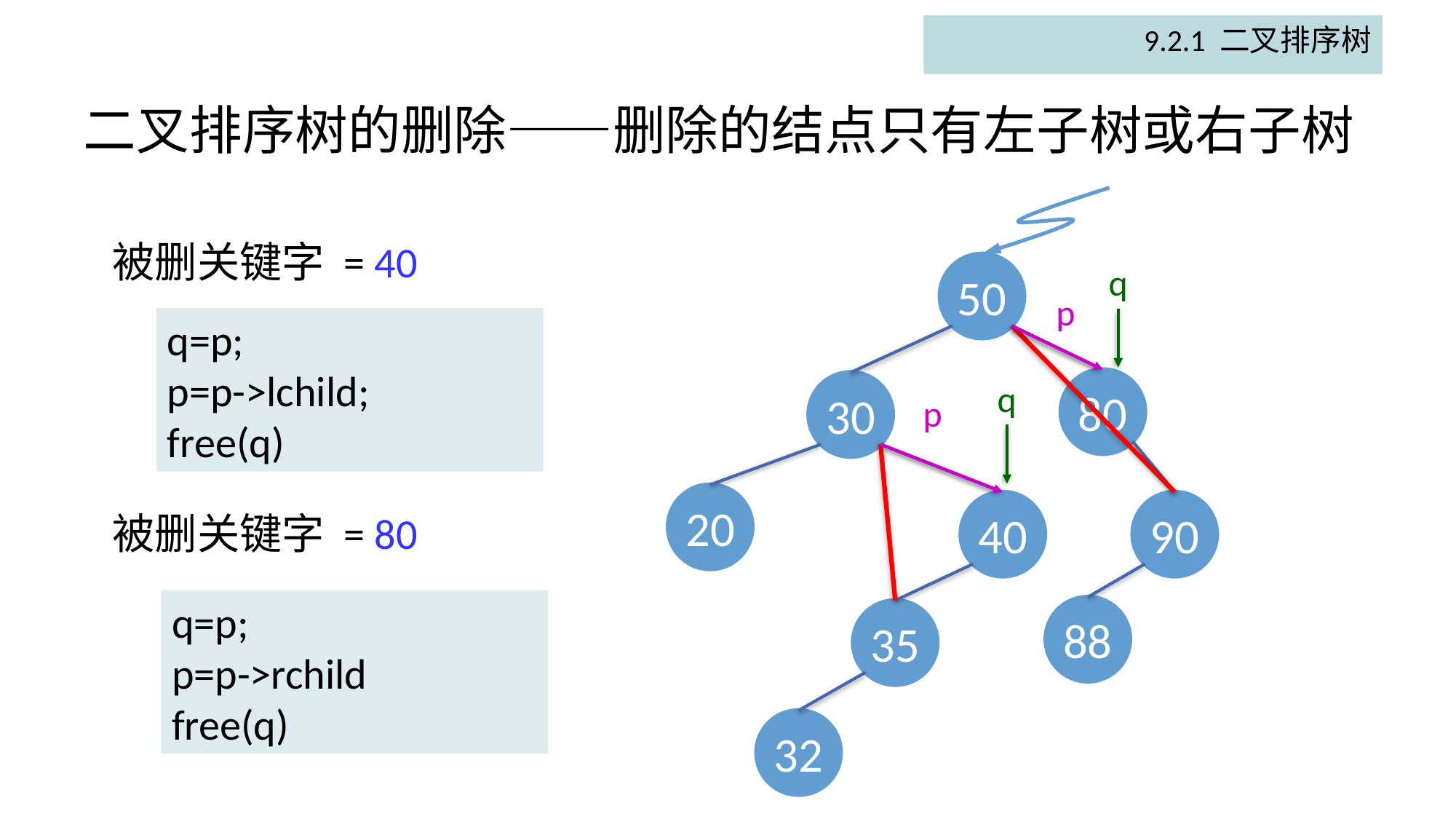

9.2.1 二叉排序树
# 二叉排序树的删除——删除的结点只有左子树或右子树

50
30
20
90
88
35
32
被删关键字 = 40
q
p
q=p;
p=p->lchild;
free(q)
80
q
p
40
被删关键字 = 80
q=p;
p=p->rchild
free(q)